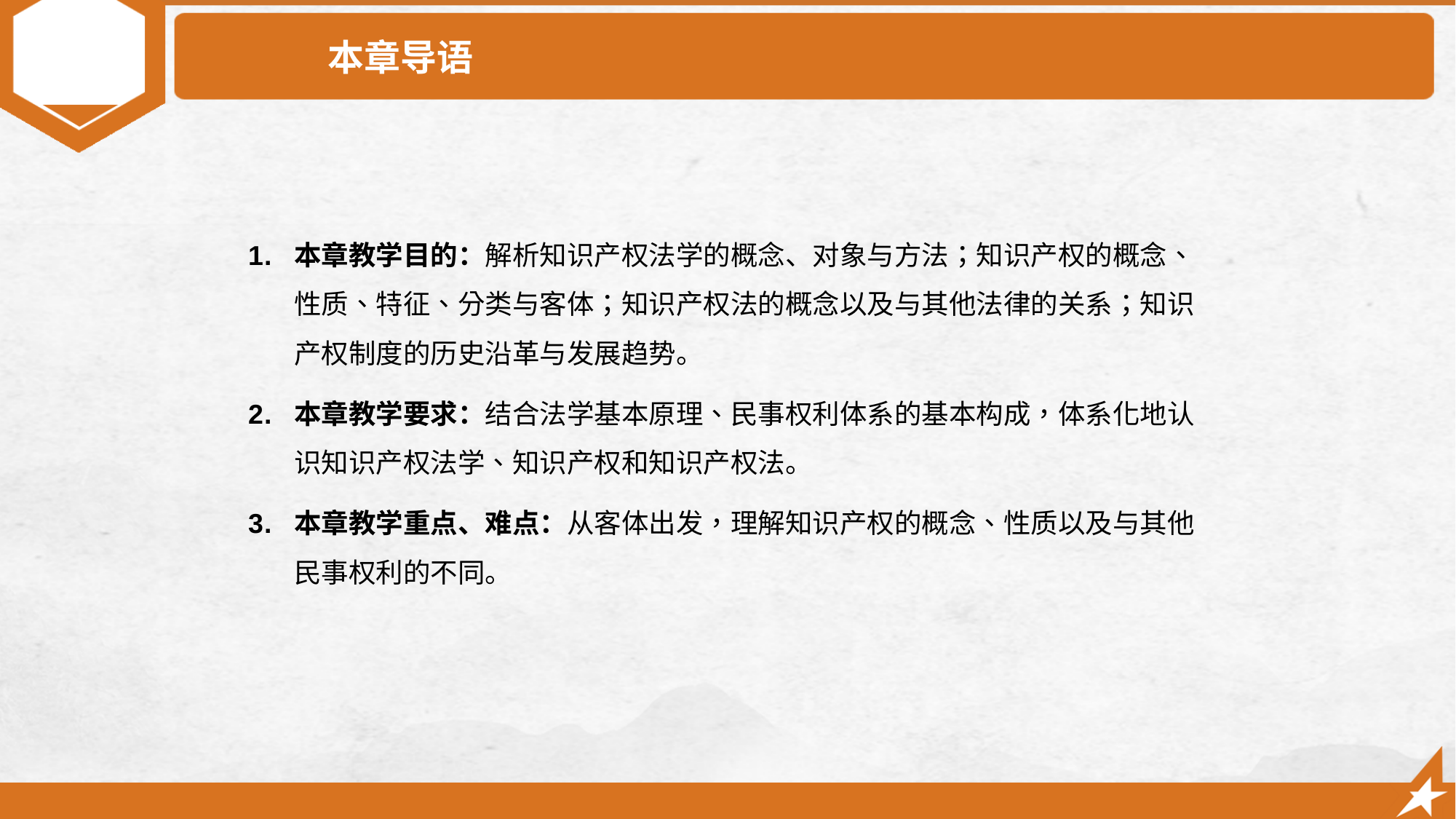

# 本章导语
本章教学目的：解析知识产权法学的概念、对象与方法；知识产权的概念、性质、特征、分类与客体；知识产权法的概念以及与其他法律的关系；知识产权制度的历史沿革与发展趋势。
本章教学要求：结合法学基本原理、民事权利体系的基本构成，体系化地认识知识产权法学、知识产权和知识产权法。
本章教学重点、难点：从客体出发，理解知识产权的概念、性质以及与其他民事权利的不同。